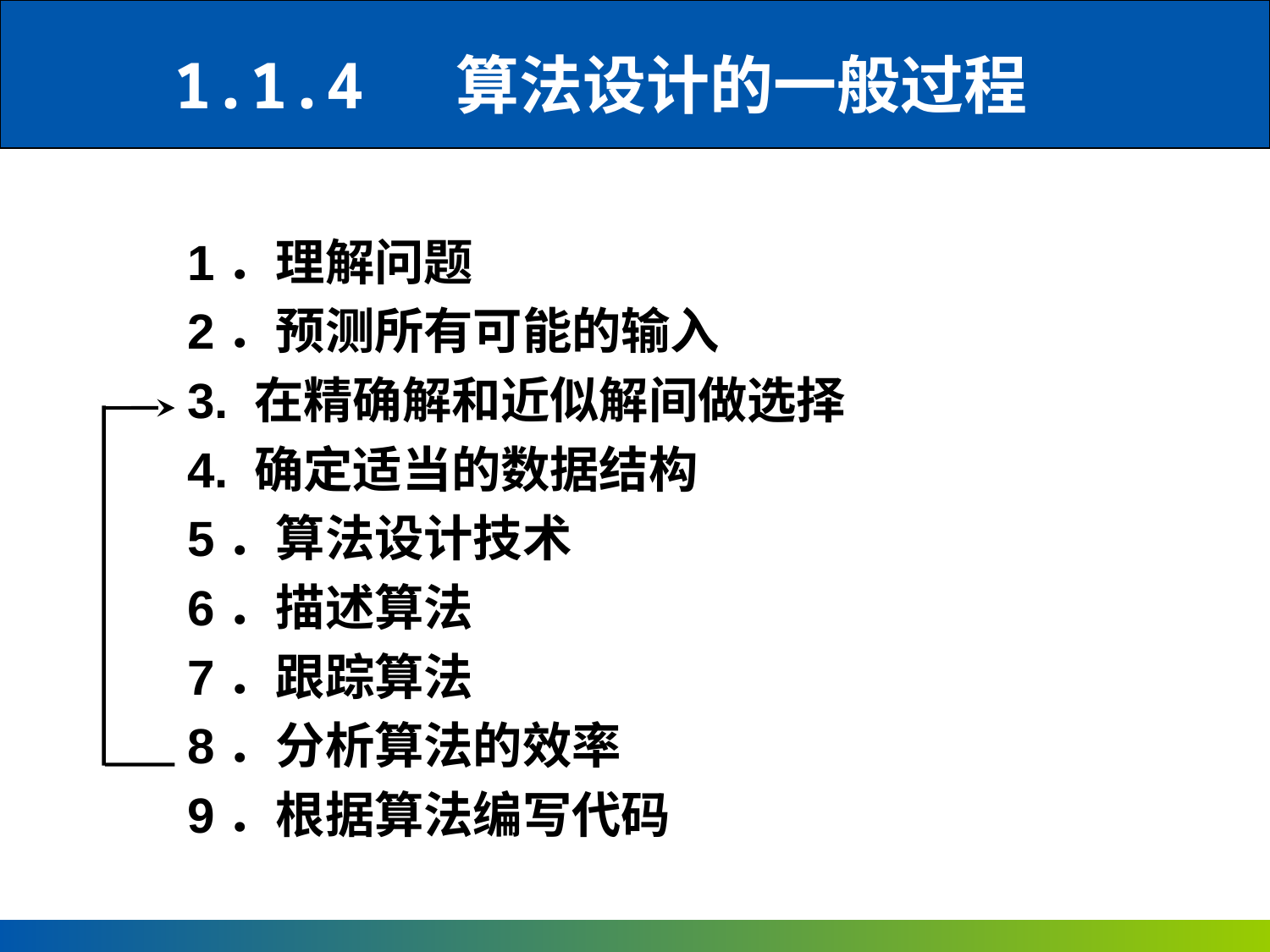

1.1.4  算法设计的一般过程
1．理解问题
2．预测所有可能的输入
3. 在精确解和近似解间做选择
4. 确定适当的数据结构
5．算法设计技术
6．描述算法
7．跟踪算法
8．分析算法的效率
9．根据算法编写代码